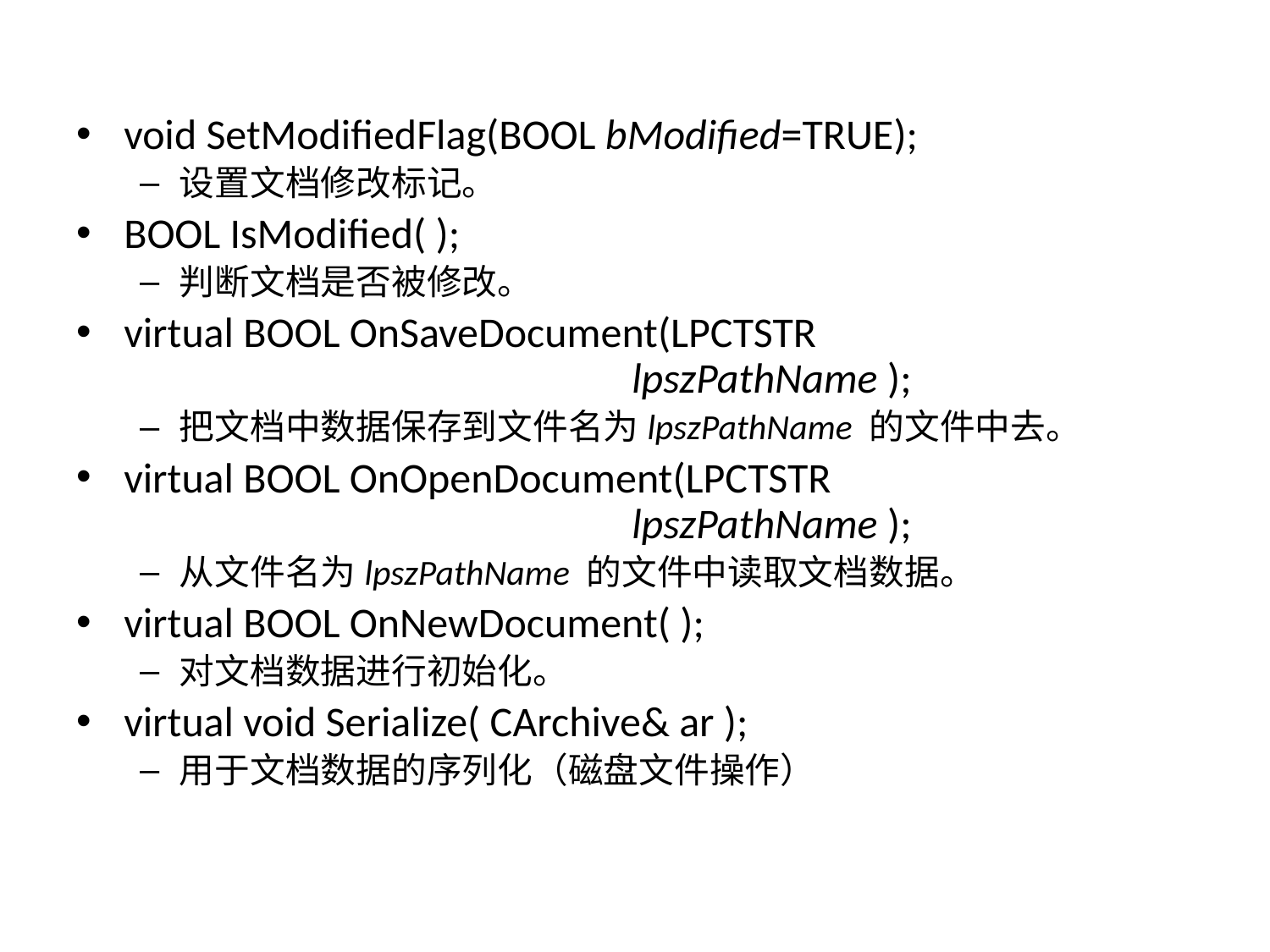

void SetModifiedFlag(BOOL bModified=TRUE);
设置文档修改标记。
BOOL IsModified( );
判断文档是否被修改。
virtual BOOL OnSaveDocument(LPCTSTR 							lpszPathName );
把文档中数据保存到文件名为lpszPathName 的文件中去。
virtual BOOL OnOpenDocument(LPCTSTR 							lpszPathName );
从文件名为lpszPathName 的文件中读取文档数据。
virtual BOOL OnNewDocument( );
对文档数据进行初始化。
virtual void Serialize( CArchive& ar );
用于文档数据的序列化（磁盘文件操作）